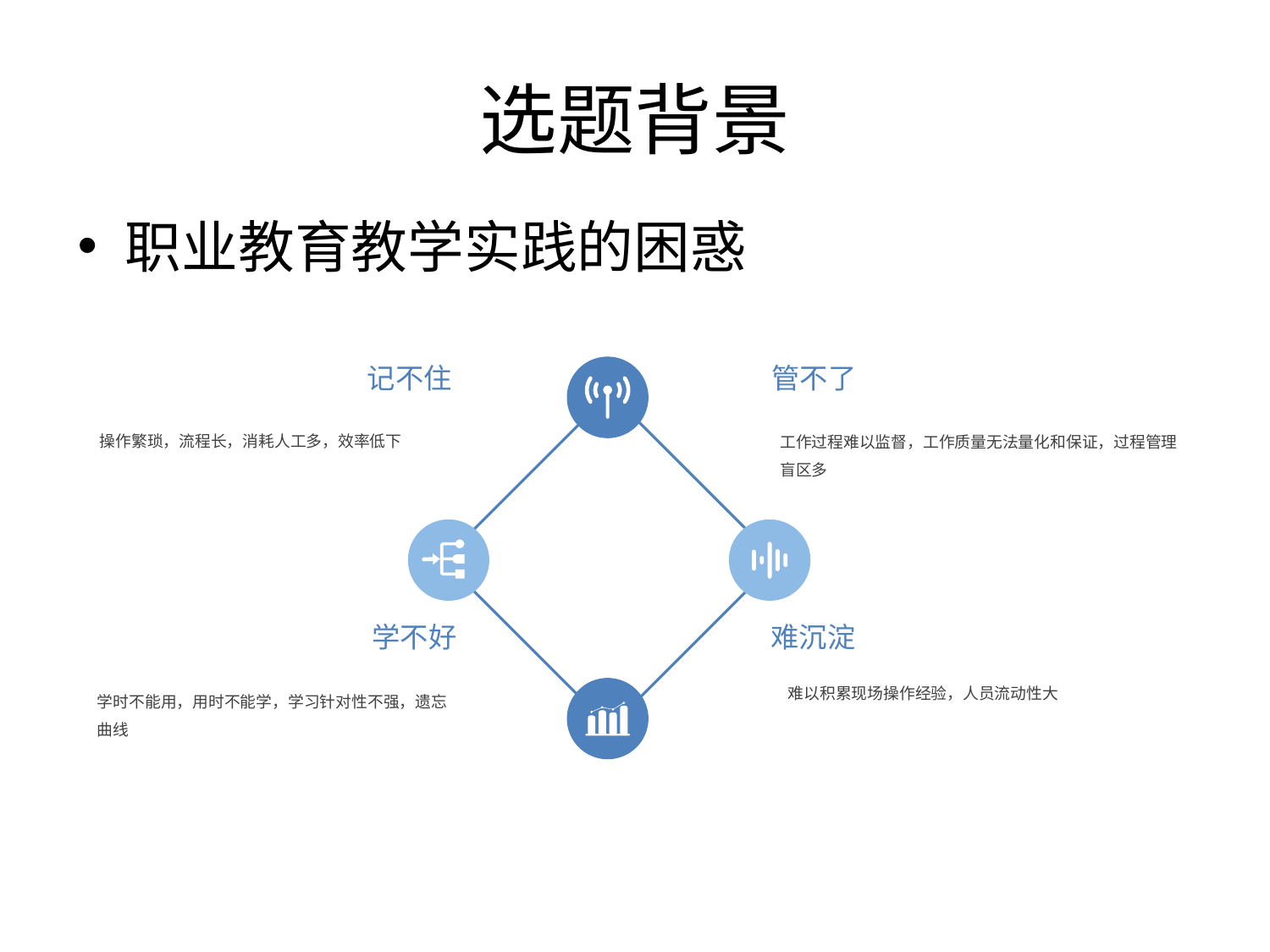

# 选题背景
职业教育教学实践的困惑

记不住
管不了

操作繁琐，流程长，消耗人工多，效率低下
工作过程难以监督，工作质量无法量化和保证，过程管理盲区多

学不好
难沉淀
难以积累现场操作经验，人员流动性大
学时不能用，用时不能学，学习针对性不强，遗忘曲线